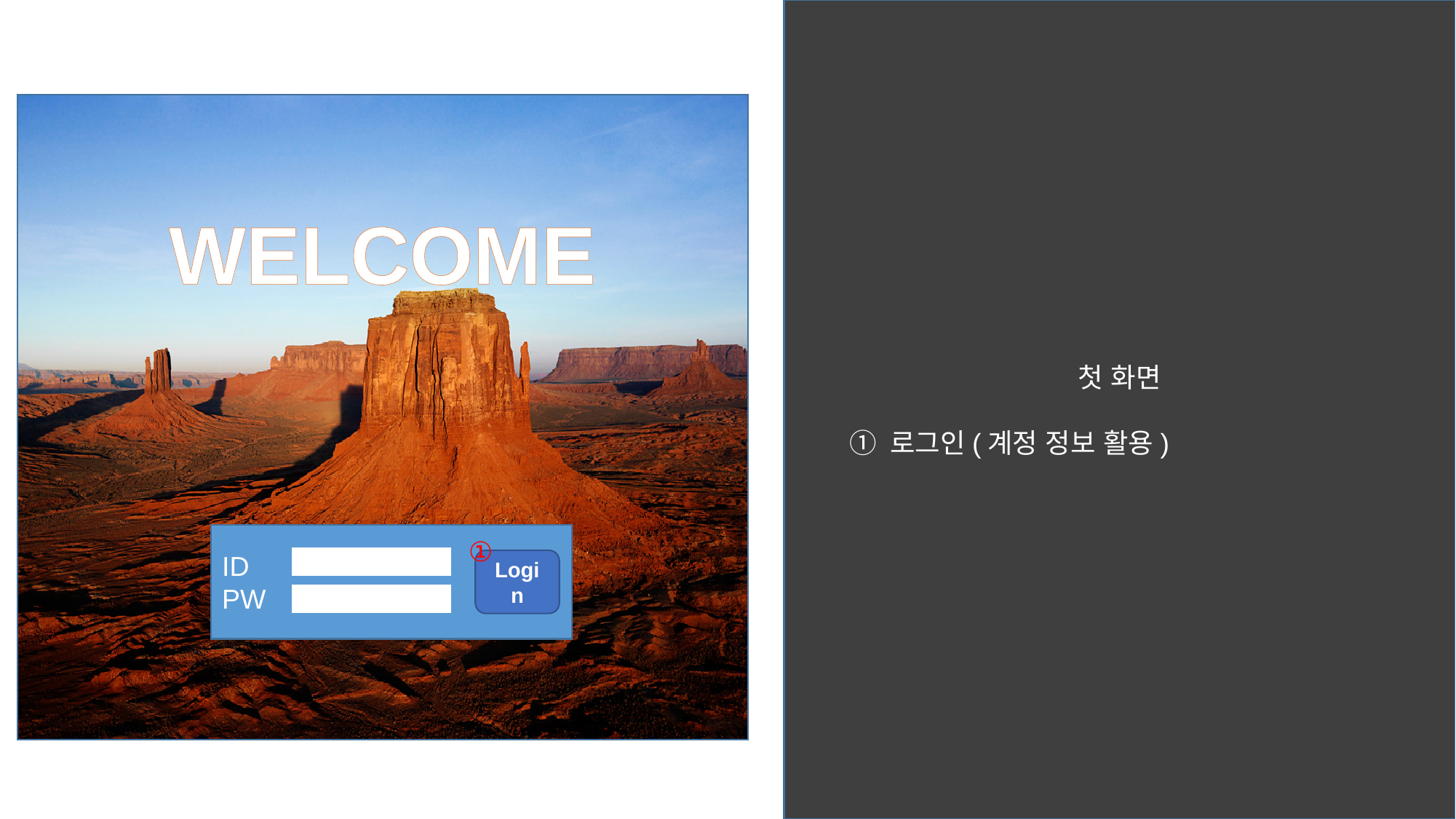

첫 화면

로그인(계정 정보 활용)

WELCOME
ID
PW
ID
PW

Login

①